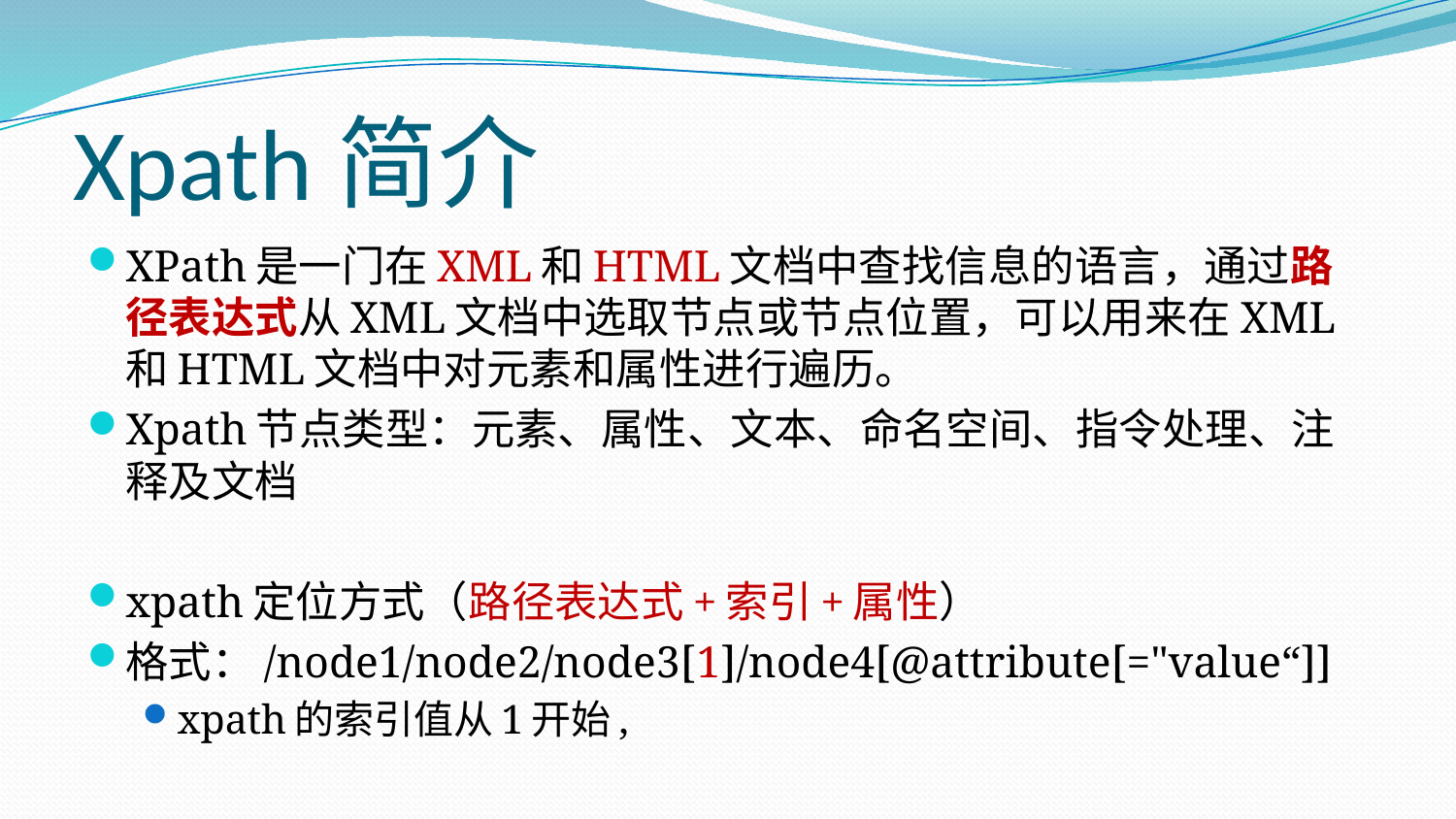

# Xpath简介
XPath是一门在XML和HTML文档中查找信息的语言，通过路径表达式从XML文档中选取节点或节点位置，可以用来在XML和HTML文档中对元素和属性进行遍历。
Xpath节点类型：元素、属性、文本、命名空间、指令处理、注释及文档

xpath定位方式（路径表达式+索引+属性）
格式：/node1/node2/node3[1]/node4[@attribute[="value“]]
xpath的索引值从1开始,